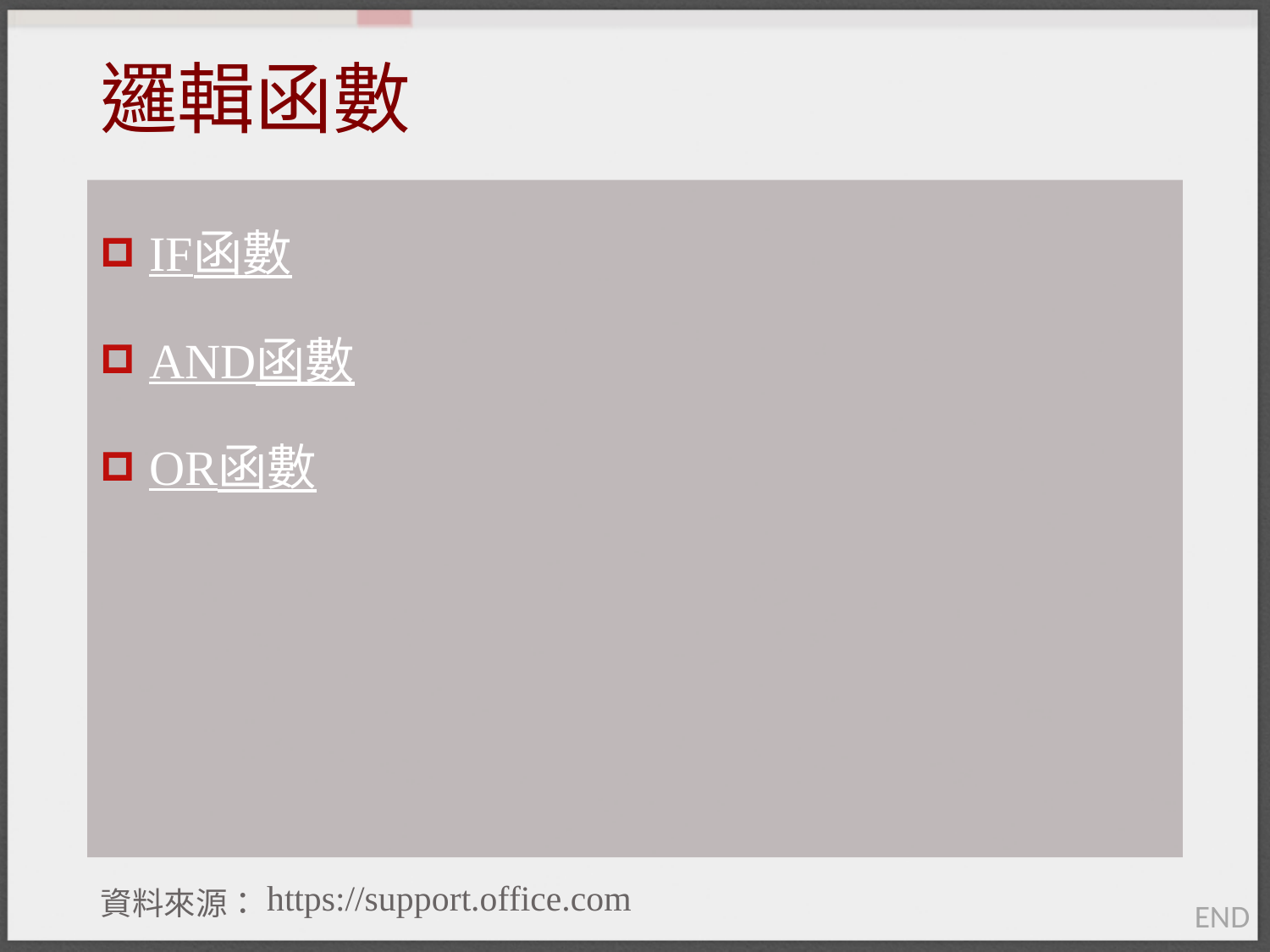

# 邏輯函數
IF函數
AND函數
OR函數

https://support.office.com

END